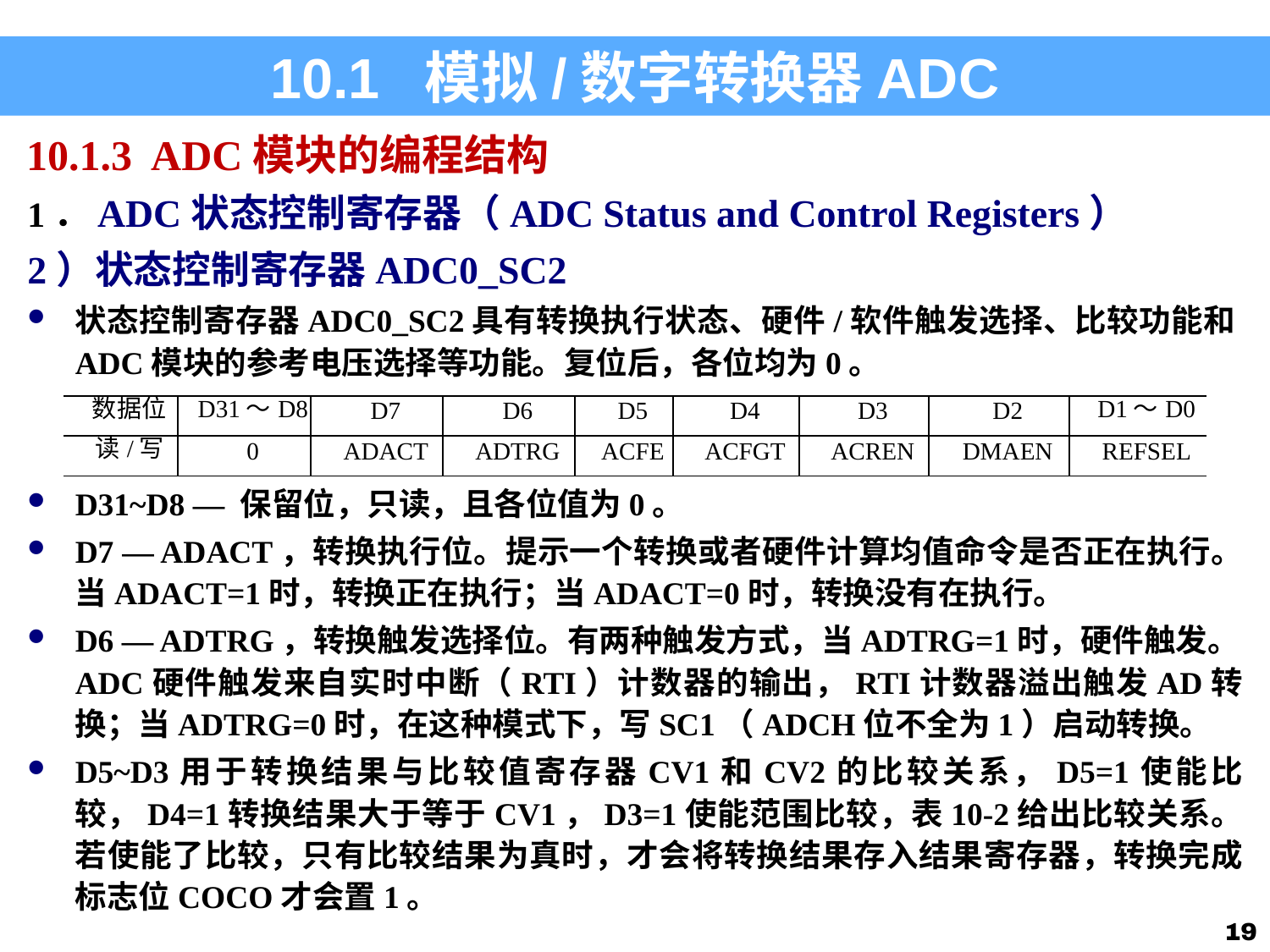

10.1  模拟/数字转换器ADC
10.1.3  ADC模块的编程结构
1．ADC状态控制寄存器（ADC Status and Control Registers）
2）状态控制寄存器ADC0_SC2
状态控制寄存器ADC0_SC2具有转换执行状态、硬件/软件触发选择、比较功能和ADC模块的参考电压选择等功能。复位后，各位均为0。

D31~D8 — 保留位，只读，且各位值为0。
D7 — ADACT，转换执行位。提示一个转换或者硬件计算均值命令是否正在执行。当ADACT=1时，转换正在执行；当ADACT=0时，转换没有在执行。
D6 — ADTRG，转换触发选择位。有两种触发方式，当ADTRG=1时，硬件触发。ADC硬件触发来自实时中断（RTI）计数器的输出，RTI计数器溢出触发AD转换；当ADTRG=0时，在这种模式下，写SC1（ADCH位不全为1）启动转换。
D5~D3用于转换结果与比较值寄存器CV1和CV2的比较关系，D5=1使能比较，D4=1转换结果大于等于CV1，D3=1使能范围比较，表10-2给出比较关系。若使能了比较，只有比较结果为真时，才会将转换结果存入结果寄存器，转换完成标志位COCO才会置1。
| 数据位 | D31～D8 | D7 | D6 | D5 | D4 | D3 | D2 | D1～D0 |
| --- | --- | --- | --- | --- | --- | --- | --- | --- |
| 读/写 | 0 | ADACT | ADTRG | ACFE | ACFGT | ACREN | DMAEN | REFSEL |
19